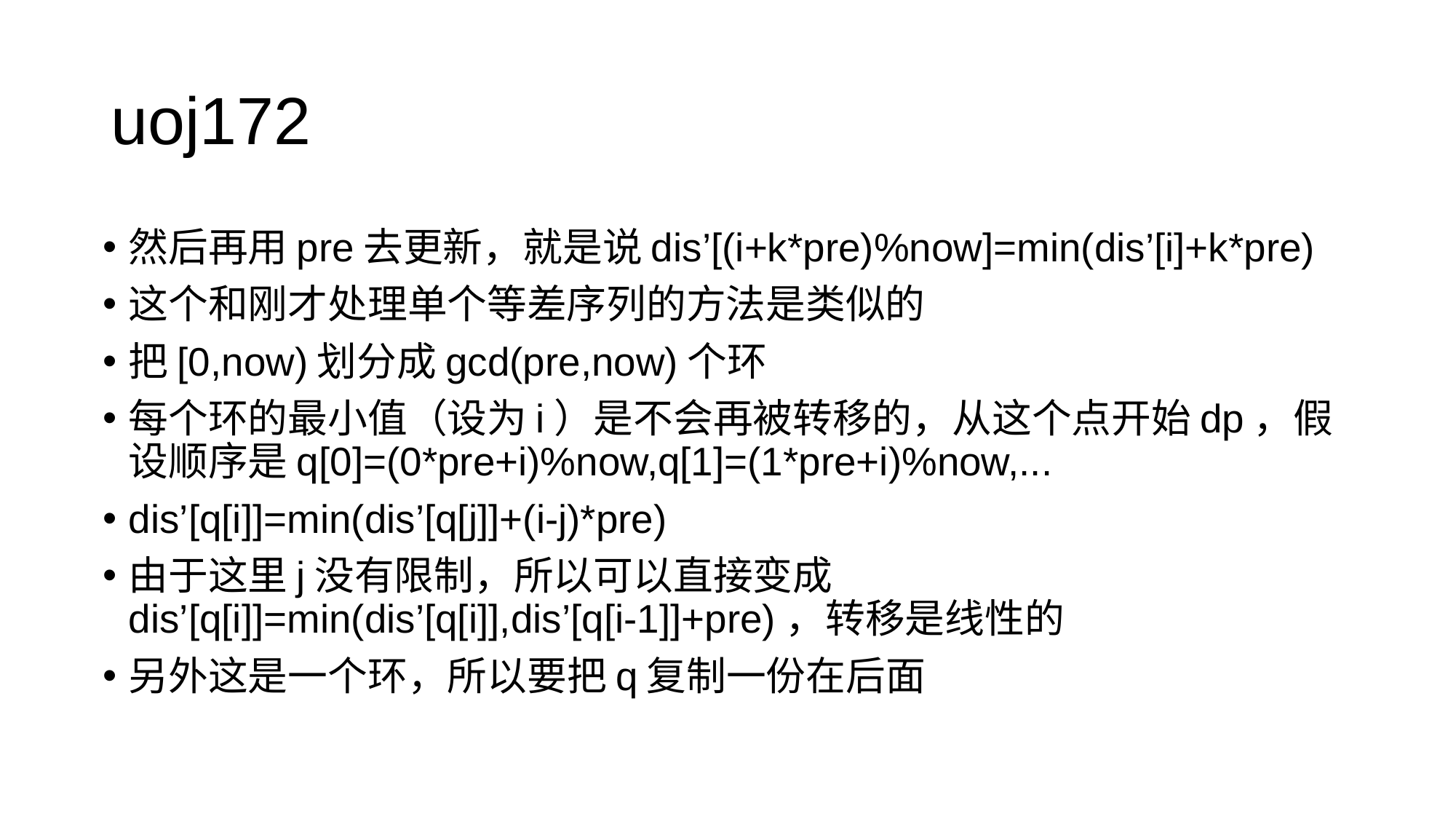

# uoj172
然后再用pre去更新，就是说dis’[(i+k*pre)%now]=min(dis’[i]+k*pre)
这个和刚才处理单个等差序列的方法是类似的
把[0,now)划分成gcd(pre,now)个环
每个环的最小值（设为i）是不会再被转移的，从这个点开始dp，假设顺序是q[0]=(0*pre+i)%now,q[1]=(1*pre+i)%now,...
dis’[q[i]]=min(dis’[q[j]]+(i-j)*pre)
由于这里j没有限制，所以可以直接变成dis’[q[i]]=min(dis’[q[i]],dis’[q[i-1]]+pre)，转移是线性的
另外这是一个环，所以要把q复制一份在后面